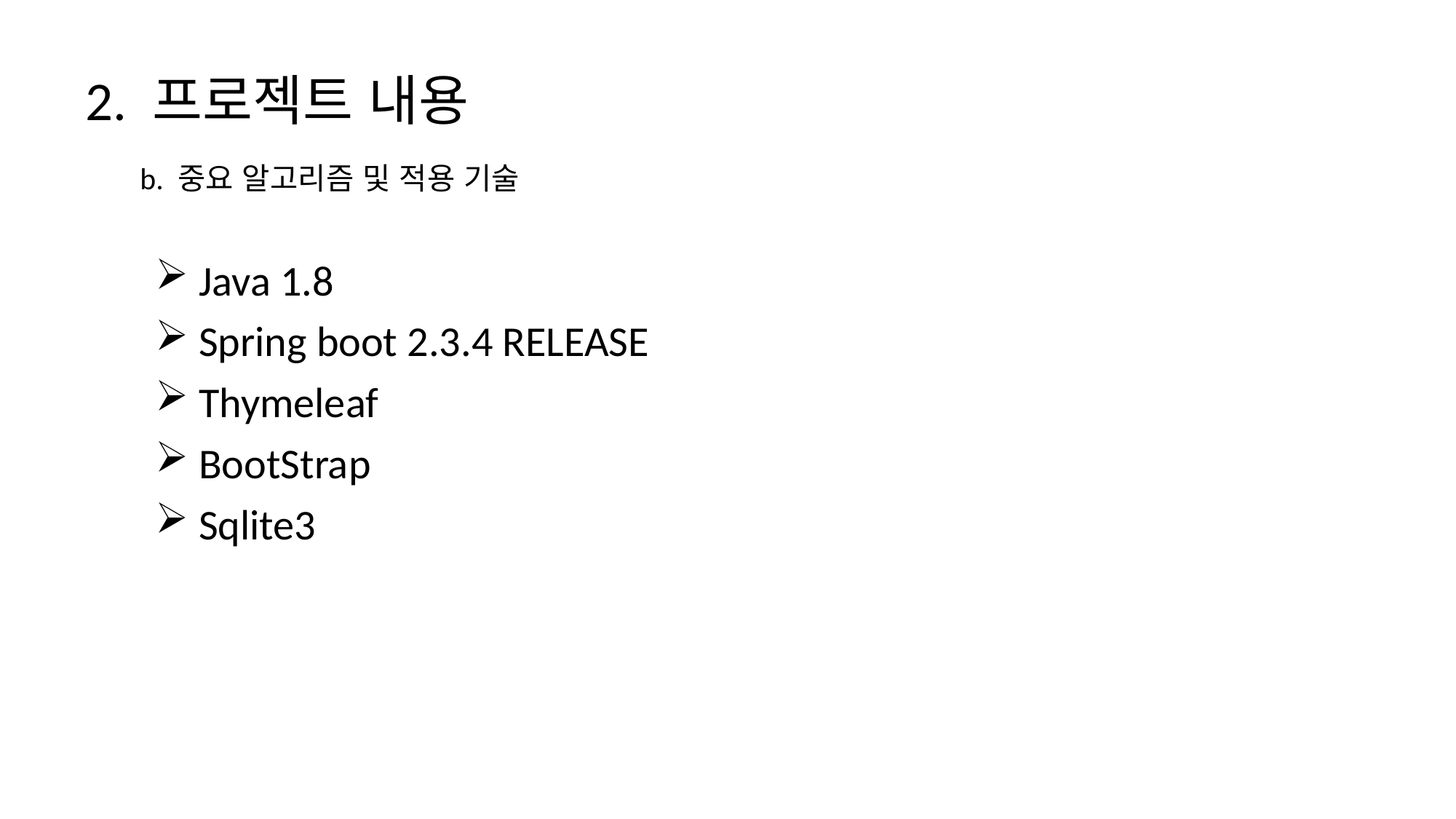

2. 프로젝트 내용
b. 중요 알고리즘 및 적용 기술
 Java 1.8
 Spring boot 2.3.4 RELEASE
 Thymeleaf
 BootStrap
 Sqlite3